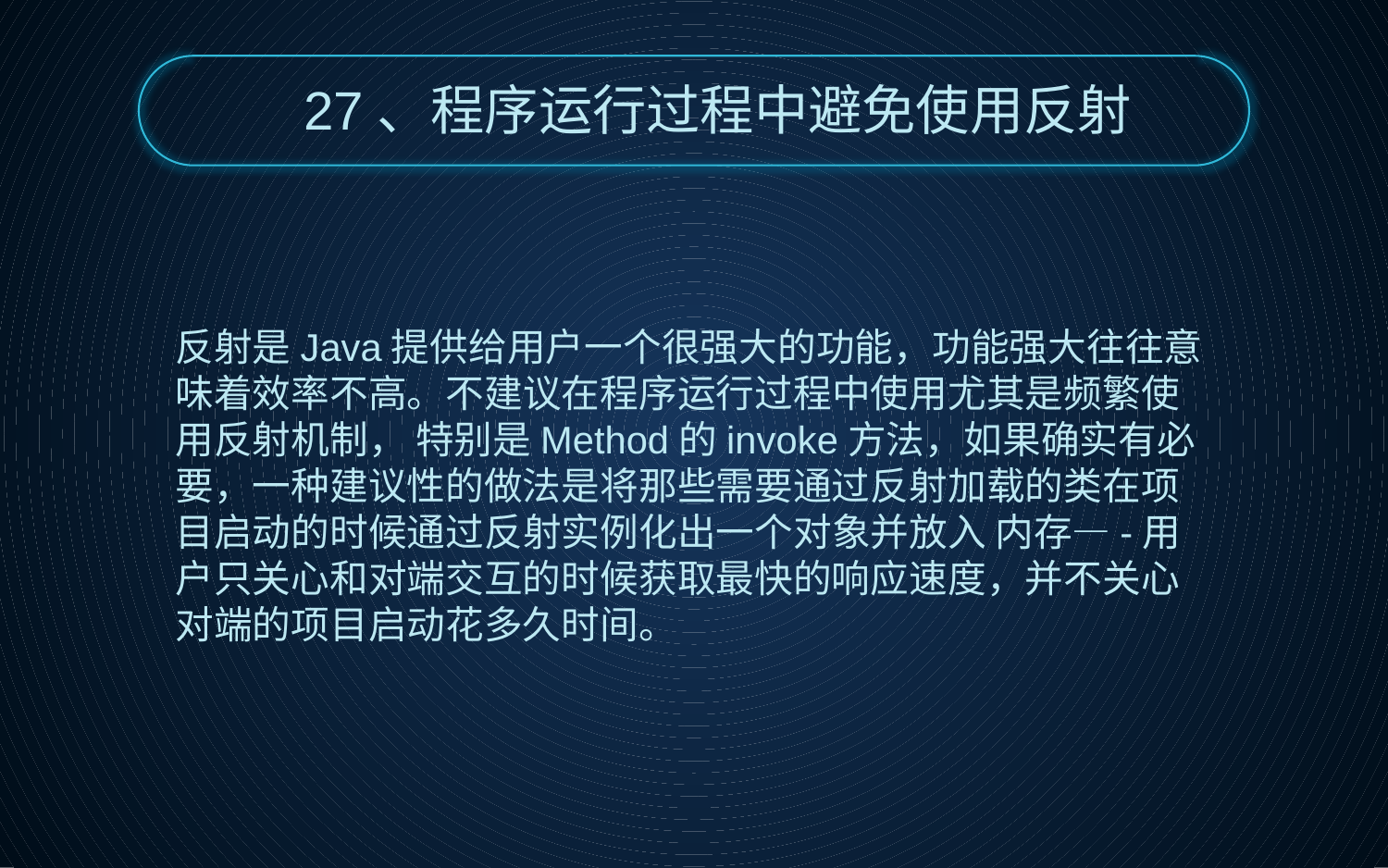

27、程序运行过程中避免使用反射
反射是Java提供给用户一个很强大的功能，功能强大往往意味着效率不高。不建议在程序运行过程中使用尤其是频繁使用反射机制， 特别是Method的invoke方法，如果确实有必要，一种建议性的做法是将那些需要通过反射加载的类在项目启动的时候通过反射实例化出一个对象并放入 内存—-用户只关心和对端交互的时候获取最快的响应速度，并不关心对端的项目启动花多久时间。